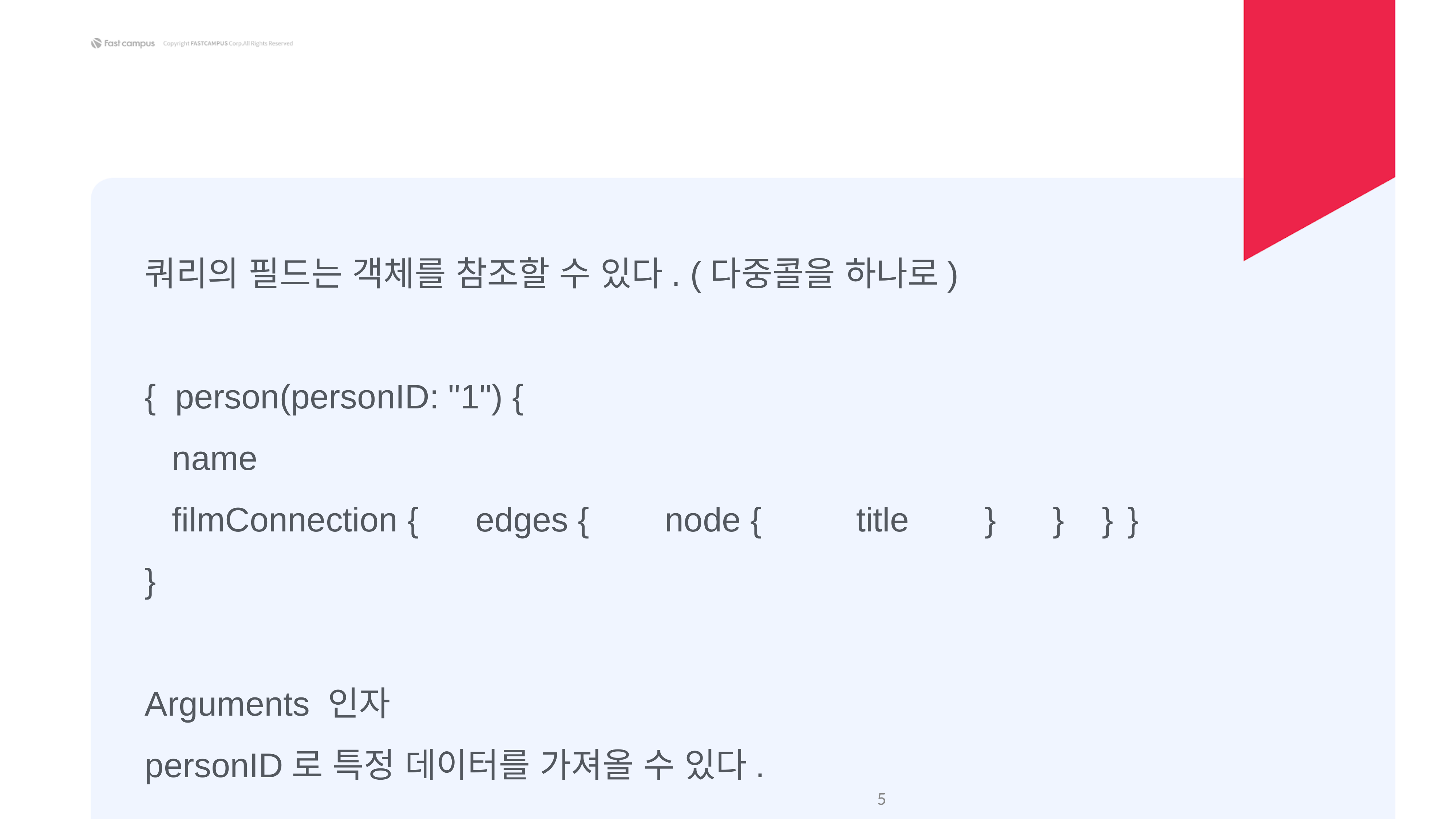

쿼리의 필드는 객체를 참조할 수 있다. (다중콜을 하나로)

{  person(personID: "1") {
name
filmConnection {      edges {        node {          title        }      }    }	}
}

Arguments 인자
personID로 특정 데이터를 가져올 수 있다.

5